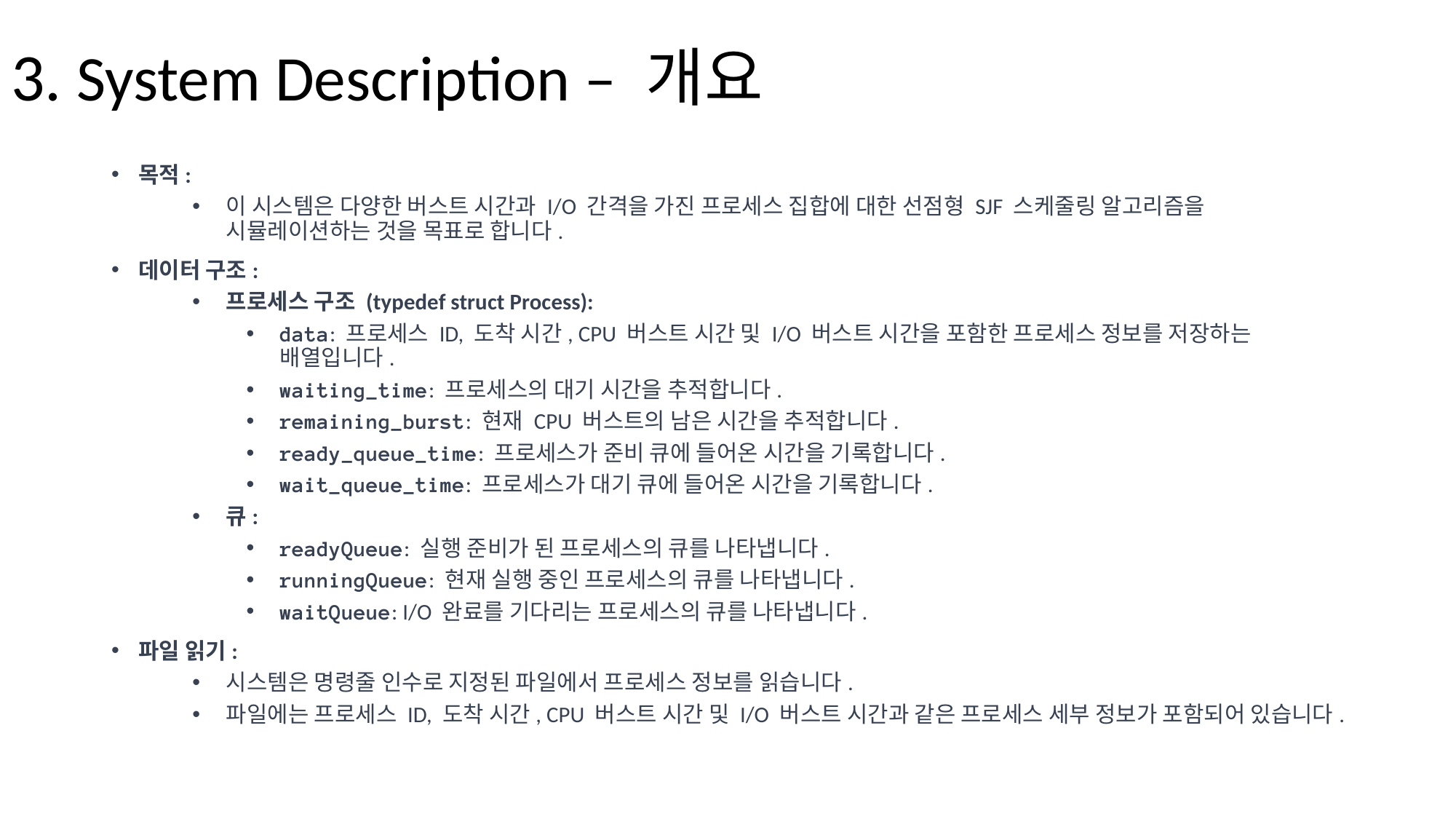

# 3. System Description – 개요
목적:
이 시스템은 다양한 버스트 시간과 I/O 간격을 가진 프로세스 집합에 대한 선점형 SJF 스케줄링 알고리즘을 시뮬레이션하는 것을 목표로 합니다.
데이터 구조:
프로세스 구조 (typedef struct Process):
data: 프로세스 ID, 도착 시간, CPU 버스트 시간 및 I/O 버스트 시간을 포함한 프로세스 정보를 저장하는 배열입니다.
waiting_time: 프로세스의 대기 시간을 추적합니다.
remaining_burst: 현재 CPU 버스트의 남은 시간을 추적합니다.
ready_queue_time: 프로세스가 준비 큐에 들어온 시간을 기록합니다.
wait_queue_time: 프로세스가 대기 큐에 들어온 시간을 기록합니다.
큐:
readyQueue: 실행 준비가 된 프로세스의 큐를 나타냅니다.
runningQueue: 현재 실행 중인 프로세스의 큐를 나타냅니다.
waitQueue: I/O 완료를 기다리는 프로세스의 큐를 나타냅니다.
파일 읽기:
시스템은 명령줄 인수로 지정된 파일에서 프로세스 정보를 읽습니다.
파일에는 프로세스 ID, 도착 시간, CPU 버스트 시간 및 I/O 버스트 시간과 같은 프로세스 세부 정보가 포함되어 있습니다.